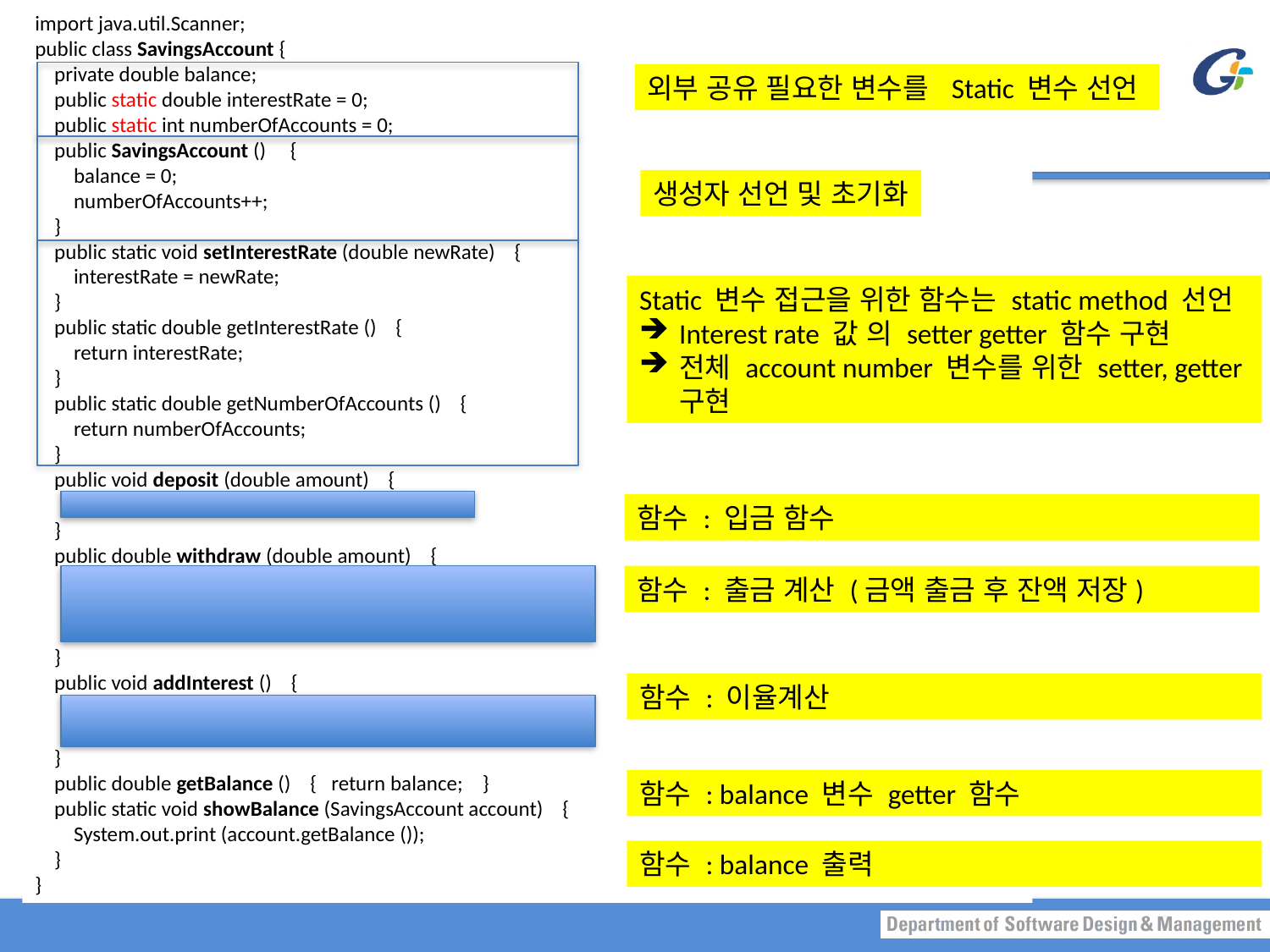

import java.util.Scanner;
public class SavingsAccount {
    private double balance;
    public static double interestRate = 0;
    public static int numberOfAccounts = 0;
    public SavingsAccount ()     {
        balance = 0;
        numberOfAccounts++;
    }
    public static void setInterestRate (double newRate)    {
        interestRate = newRate;
    }
    public static double getInterestRate ()    {
        return interestRate;
    }
    public static double getNumberOfAccounts ()    {
        return numberOfAccounts;
    }
    public void deposit (double amount)    {
        balance = balance + amount;
    }
    public double withdraw (double amount)    {
        if (balance >= amount)           balance = balance - amount;
        else           amount = 0;
        return amount;
    }
    public void addInterest ()    {
        double interest = balance * interestRate;
        balance = balance + interest;
    }
    public double getBalance ()    {   return balance;    }
    public static void showBalance (SavingsAccount account)    {
        System.out.print (account.getBalance ());
    }
}

외부 공유 필요한 변수를  Static 변수 선언

생성자 선언 및 초기화

Static 변수 접근을 위한 함수는 static method 선언
Interest rate 값 의 setter getter 함수 구현
전체 account number 변수를 위한 setter, getter 구현

함수 : 입금 함수

함수 : 출금 계산 (금액 출금 후 잔액 저장)
함수 : 이율계산

함수 : balance 변수 getter 함수
함수 : balance 출력